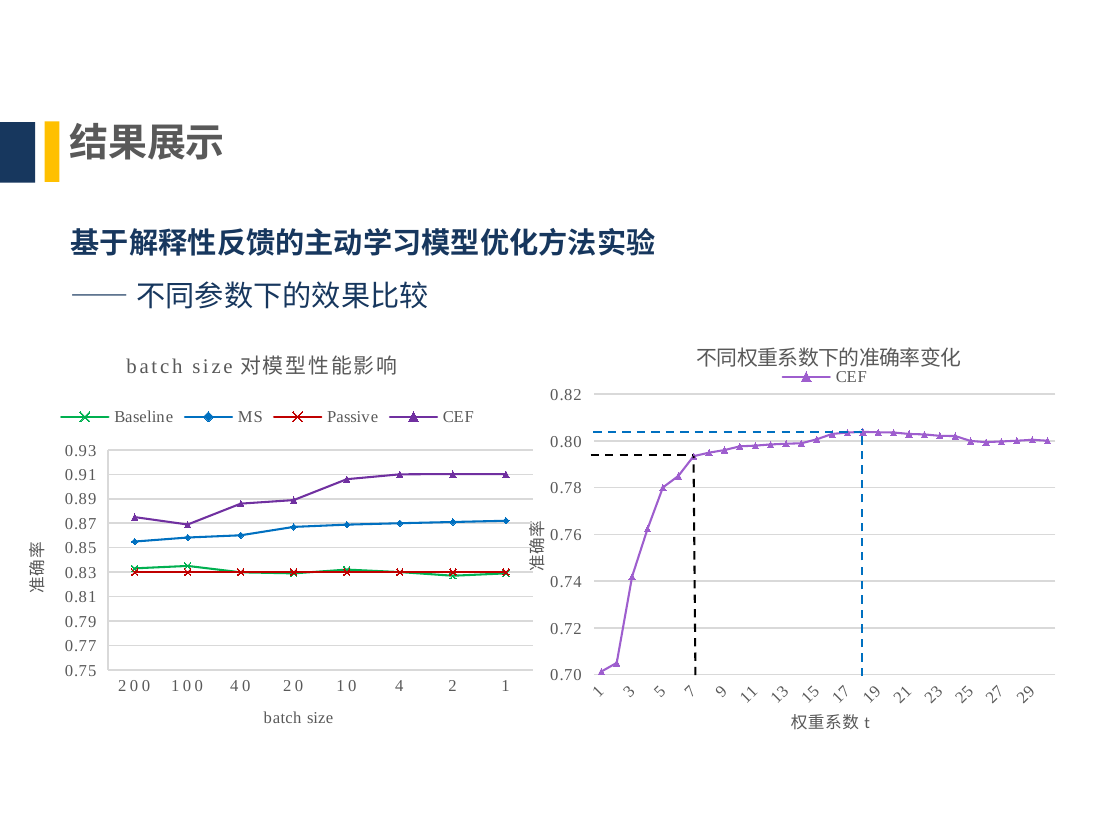

结果展示

基于解释性反馈的主动学习模型优化方法实验
——不同参数下的效果比较

### Chart: 不同权重系数下的准确率变化

| Category | CEF |
|---|---|
| 1 | 0.7013 |
| 2 | 0.705 |
| 3 | 0.742 |
| 4 | 0.7624 |
| 5 | 0.7801 |
| 6 | 0.785 |
| 7 | 0.7935 |
| 8 | 0.795 |
| 9 | 0.7961 |
| 10 | 0.7977 |
| 11 | 0.798 |
| 12 | 0.7985 |
| 13 | 0.7988 |
| 14 | 0.799 |
| 15 | 0.8007 |
| 16 | 0.803 |
| 17 | 0.8036 |
| 18 | 0.8039 |
| 19 | 0.8037 |
| 20 | 0.8036 |
| 21 | 0.803 |
| 22 | 0.8028 |
| 23 | 0.8022 |
| 24 | 0.8021 |
| 25 | 0.8 |
| 26 | 0.7995 |
| 27 | 0.7998 |
| 28 | 0.8001 |
| 29 | 0.8005 |
| 30 | 0.8001 |

### Chart: batch size对模型性能影响

| Category | Baseline | MS | Passive | CEF |
|---|---|---|---|---|
| 200 | 0.833 | 0.855 | 0.83 | 0.875 |
| 100 | 0.835 | 0.8583 | 0.83 | 0.8689 |
| 40 | 0.8298 | 0.8601 | 0.83 | 0.886 |
| 20 | 0.8289 | 0.867 | 0.83 | 0.8889 |
| 10 | 0.832 | 0.8688 | 0.83 | 0.906 |
| 4 | 0.83 | 0.87 | 0.83 | 0.91 |
| 2 | 0.827 | 0.871 | 0.83 | 0.9102 |
| 1 | 0.8289 | 0.872 | 0.83 | 0.9101 |